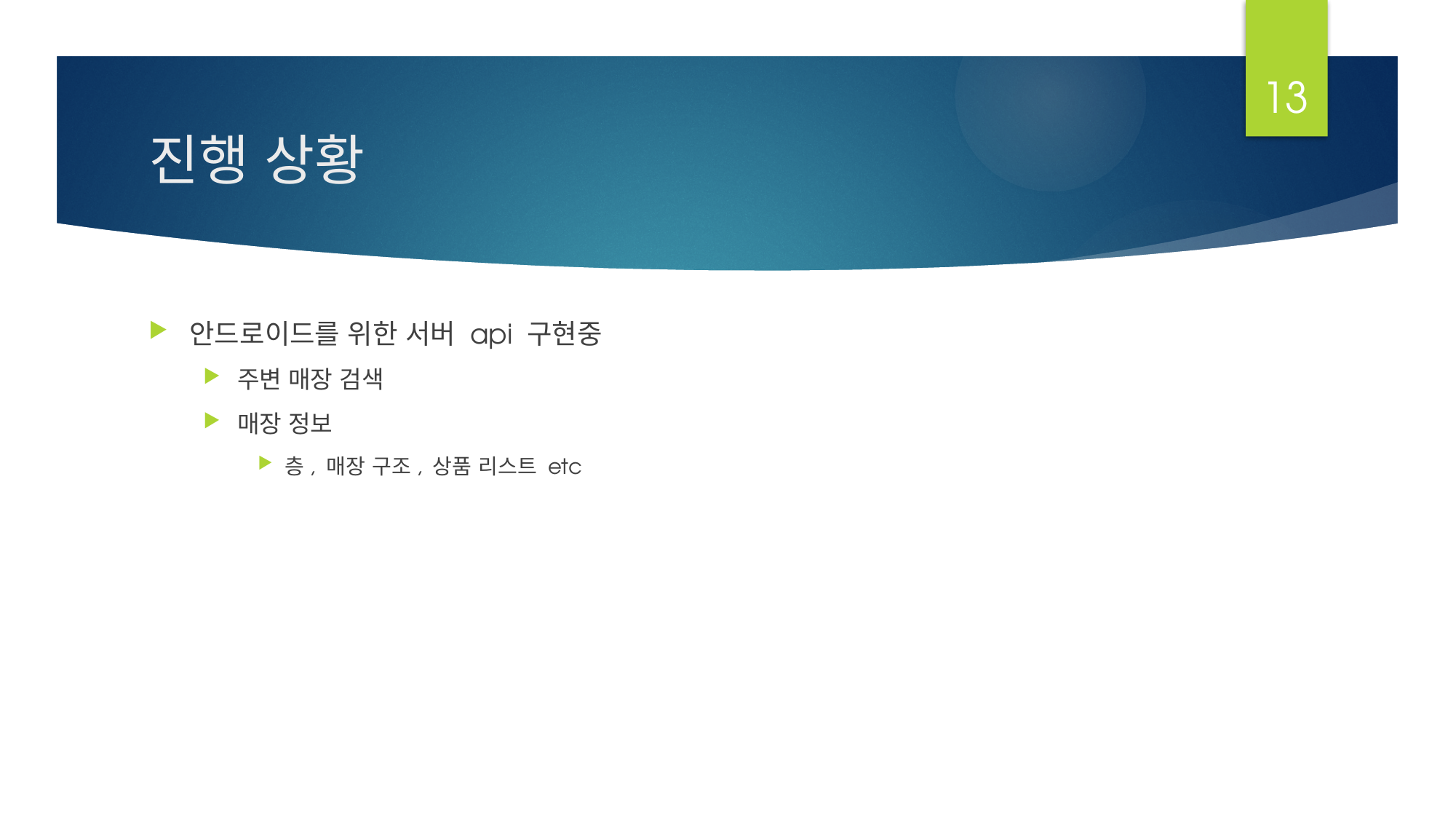

13
# 진행 상황
안드로이드를 위한 서버 api 구현중
주변 매장 검색
매장 정보
층, 매장 구조, 상품 리스트 etc